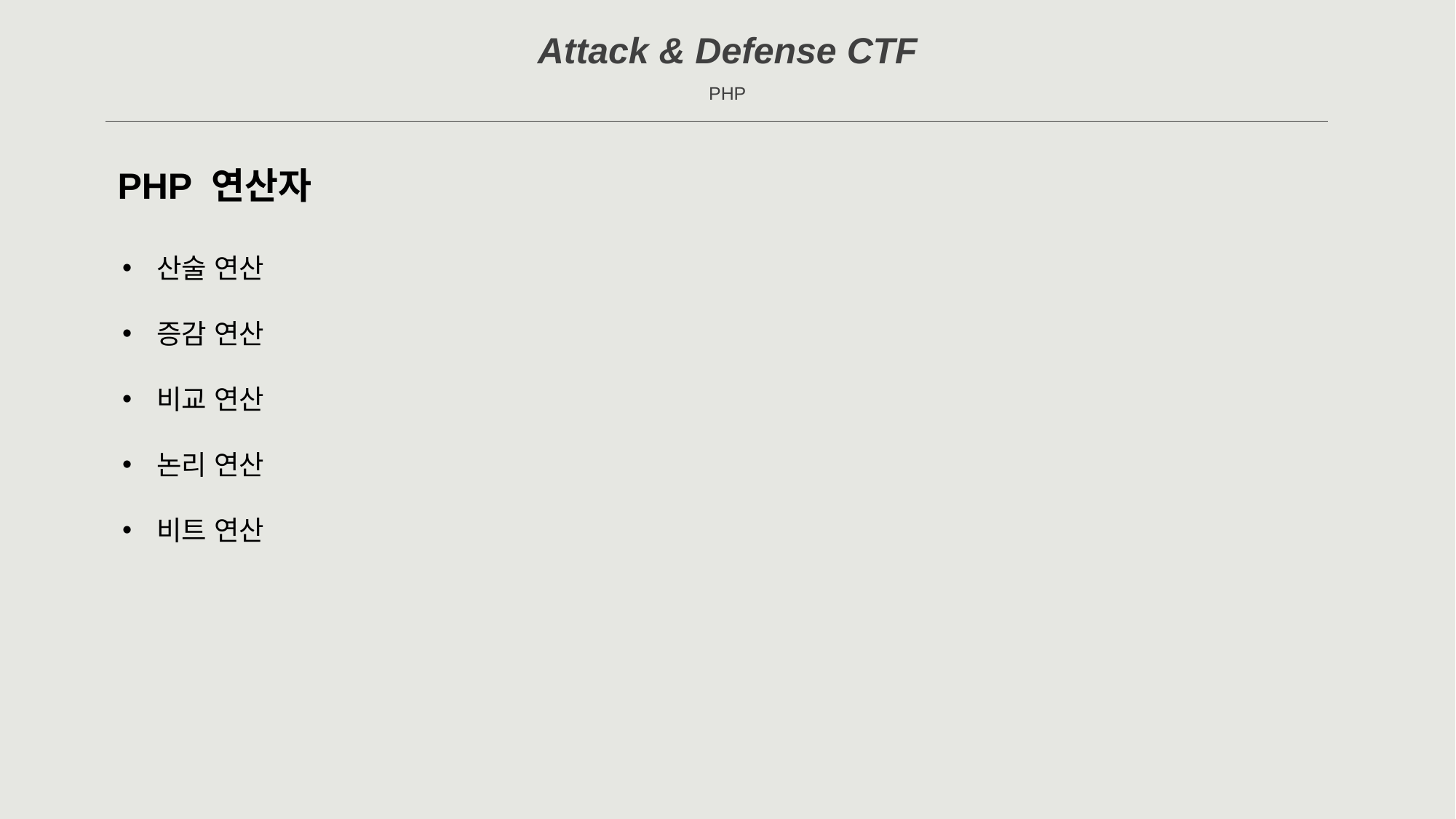

Attack & Defense CTF
PHP
PHP 연산자
산술 연산
증감 연산
비교 연산
논리 연산
비트 연산